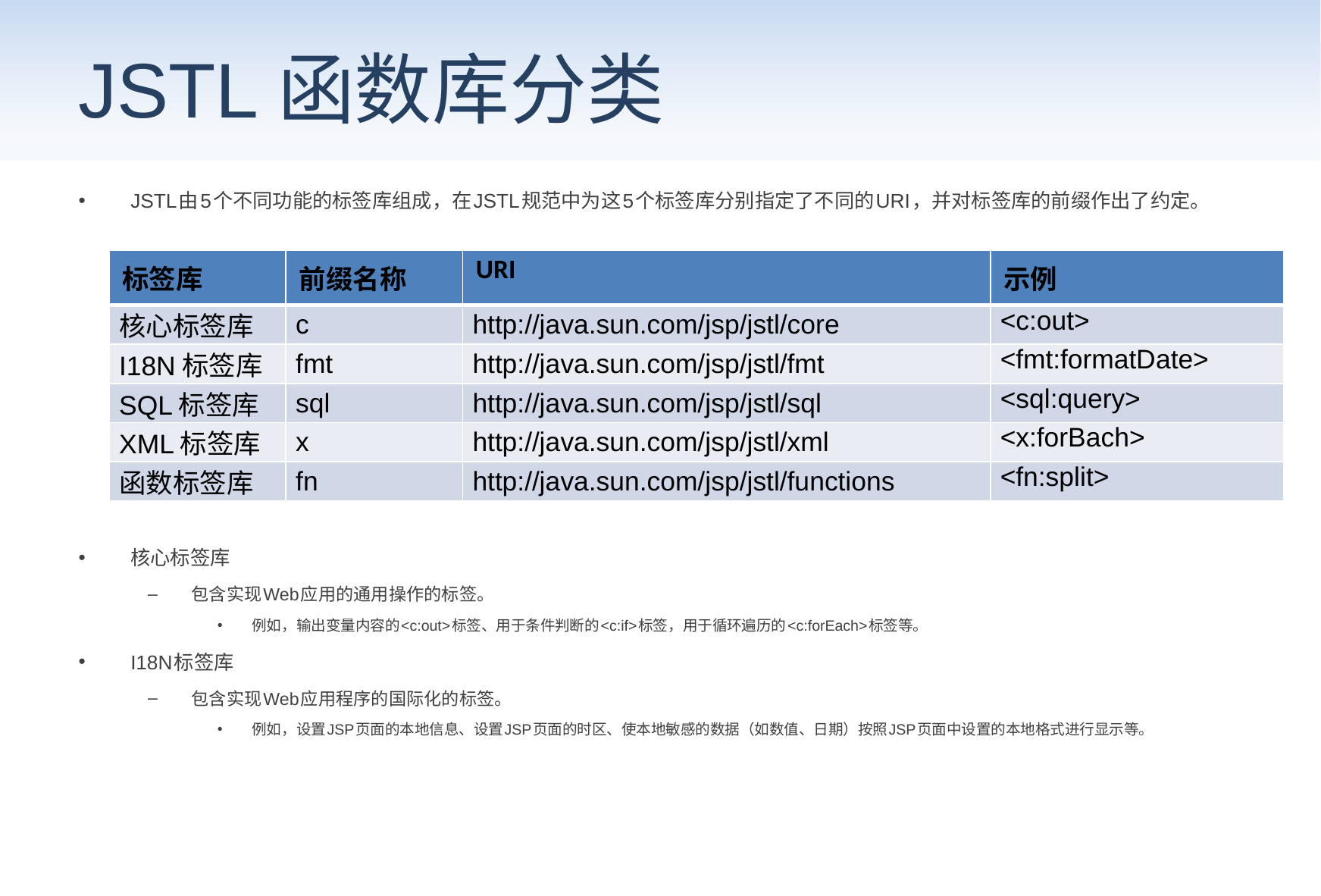

# JSTL函数库分类
JSTL由5个不同功能的标签库组成，在JSTL规范中为这5个标签库分别指定了不同的URI，并对标签库的前缀作出了约定。

核心标签库
包含实现Web应用的通用操作的标签。
例如，输出变量内容的<c:out>标签、用于条件判断的<c:if>标签，用于循环遍历的<c:forEach>标签等。
I18N标签库
包含实现Web应用程序的国际化的标签。
例如，设置JSP页面的本地信息、设置JSP页面的时区、使本地敏感的数据（如数值、日期）按照JSP页面中设置的本地格式进行显示等。

| 标签库 | 前缀名称 | URI | 示例 |
| --- | --- | --- | --- |
| 核心标签库 | c | http://java.sun.com/jsp/jstl/core | <c:out> |
| I18N标签库 | fmt | http://java.sun.com/jsp/jstl/fmt | <fmt:formatDate> |
| SQL标签库 | sql | http://java.sun.com/jsp/jstl/sql | <sql:query> |
| XML标签库 | x | http://java.sun.com/jsp/jstl/xml | <x:forBach> |
| 函数标签库 | fn | http://java.sun.com/jsp/jstl/functions | <fn:split> |